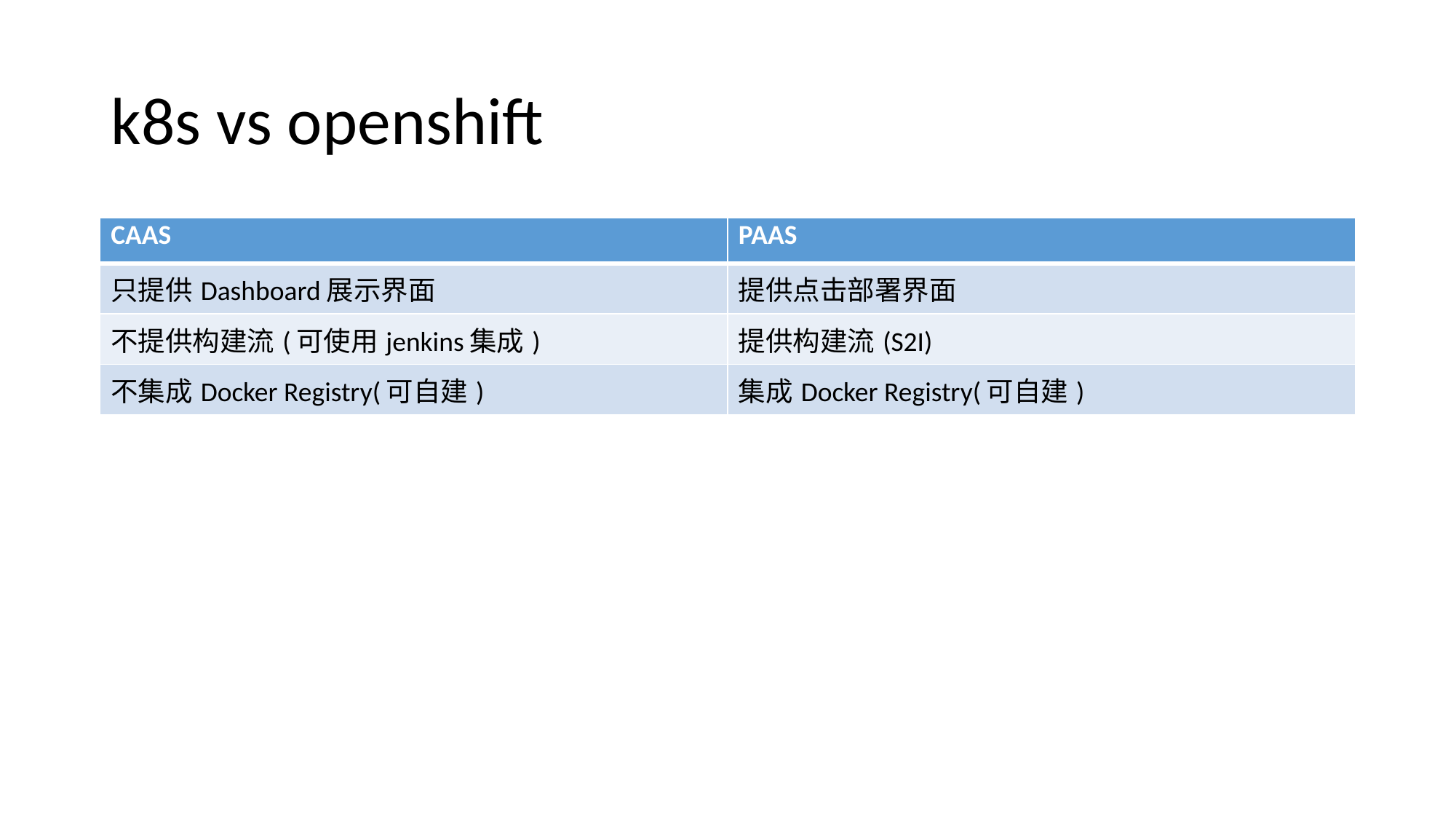

# k8s vs openshift
| CAAS | PAAS |
| --- | --- |
| 只提供Dashboard展示界面 | 提供点击部署界面 |
| 不提供构建流(可使用jenkins集成) | 提供构建流(S2I) |
| 不集成Docker Registry(可自建) | 集成Docker Registry(可自建) |